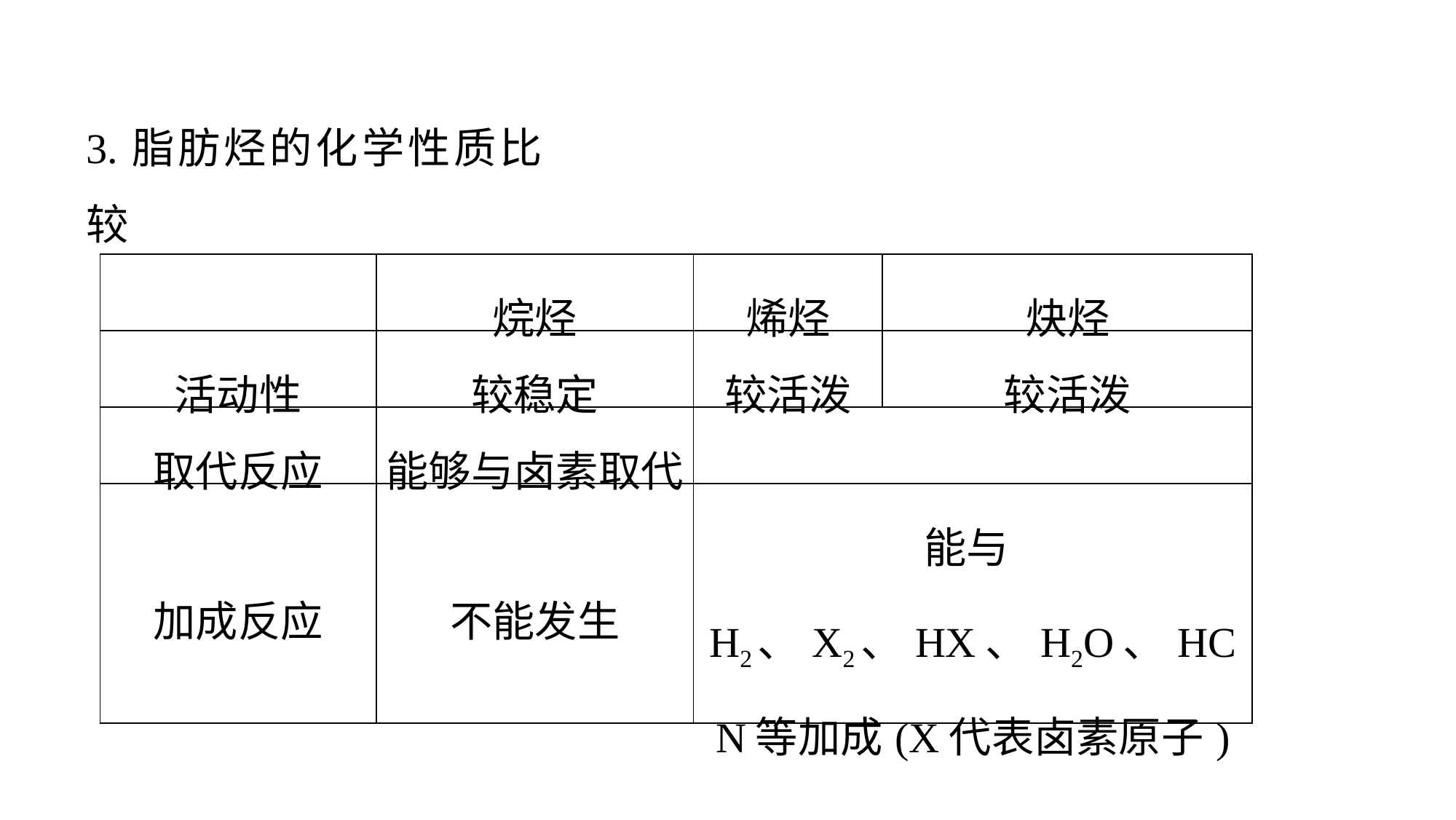

3.脂肪烃的化学性质比较
|  | 烷烃 | 烯烃 | 炔烃 |
| --- | --- | --- | --- |
| 活动性 | 较稳定 | 较活泼 | 较活泼 |
| 取代反应 | 能够与卤素取代 |  |  |
| 加成反应 | 不能发生 | 能与H2、X2、HX、H2O、HCN等加成(X代表卤素原子) |  |